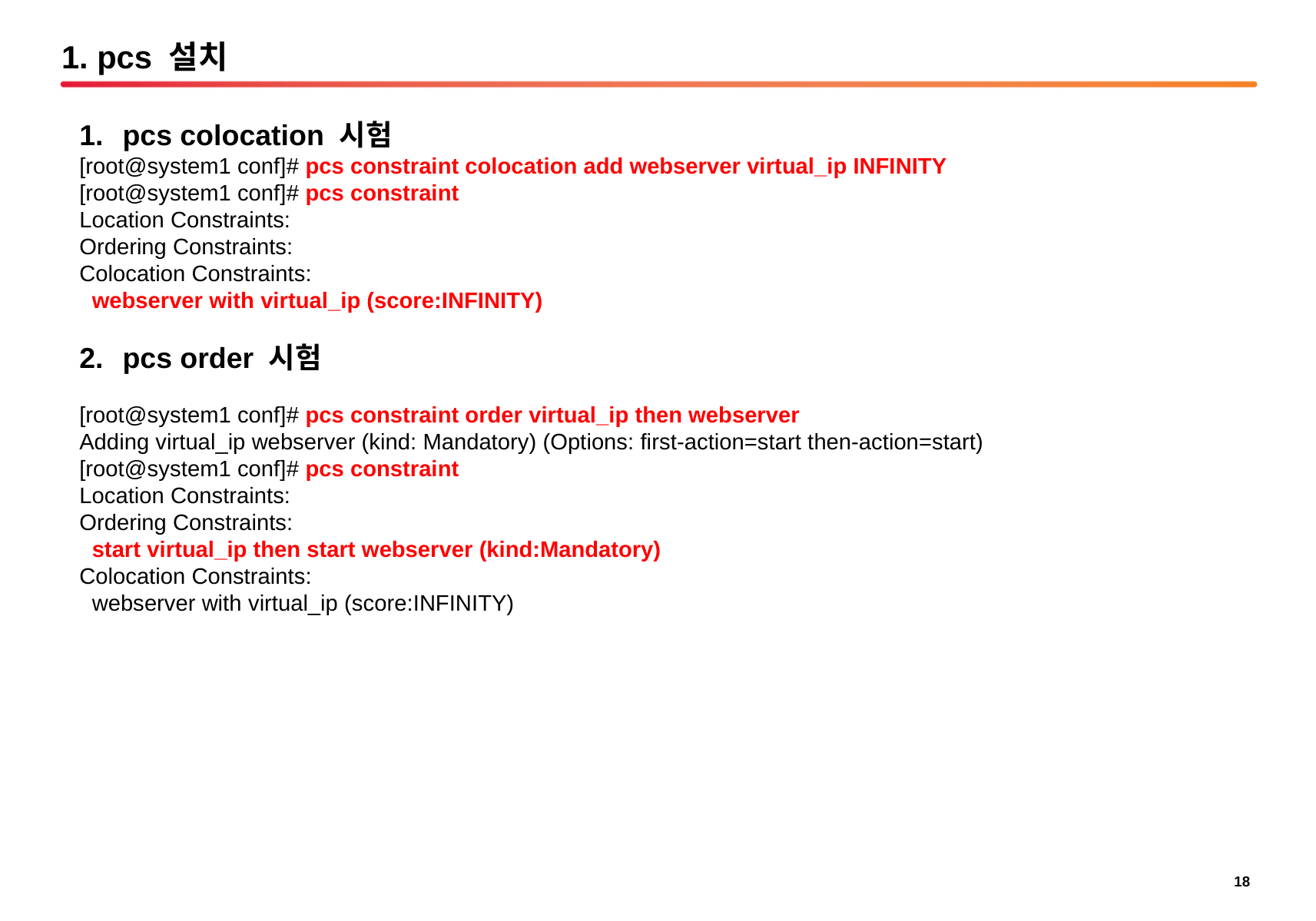

# 1. pcs 설치
pcs colocation 시험
[root@system1 conf]# pcs constraint colocation add webserver virtual_ip INFINITY
[root@system1 conf]# pcs constraint
Location Constraints:
Ordering Constraints:
Colocation Constraints:
  webserver with virtual_ip (score:INFINITY)

pcs order 시험

[root@system1 conf]# pcs constraint order virtual_ip then webserver
Adding virtual_ip webserver (kind: Mandatory) (Options: first-action=start then-action=start)
[root@system1 conf]# pcs constraint
Location Constraints:
Ordering Constraints:
  start virtual_ip then start webserver (kind:Mandatory)
Colocation Constraints:
  webserver with virtual_ip (score:INFINITY)